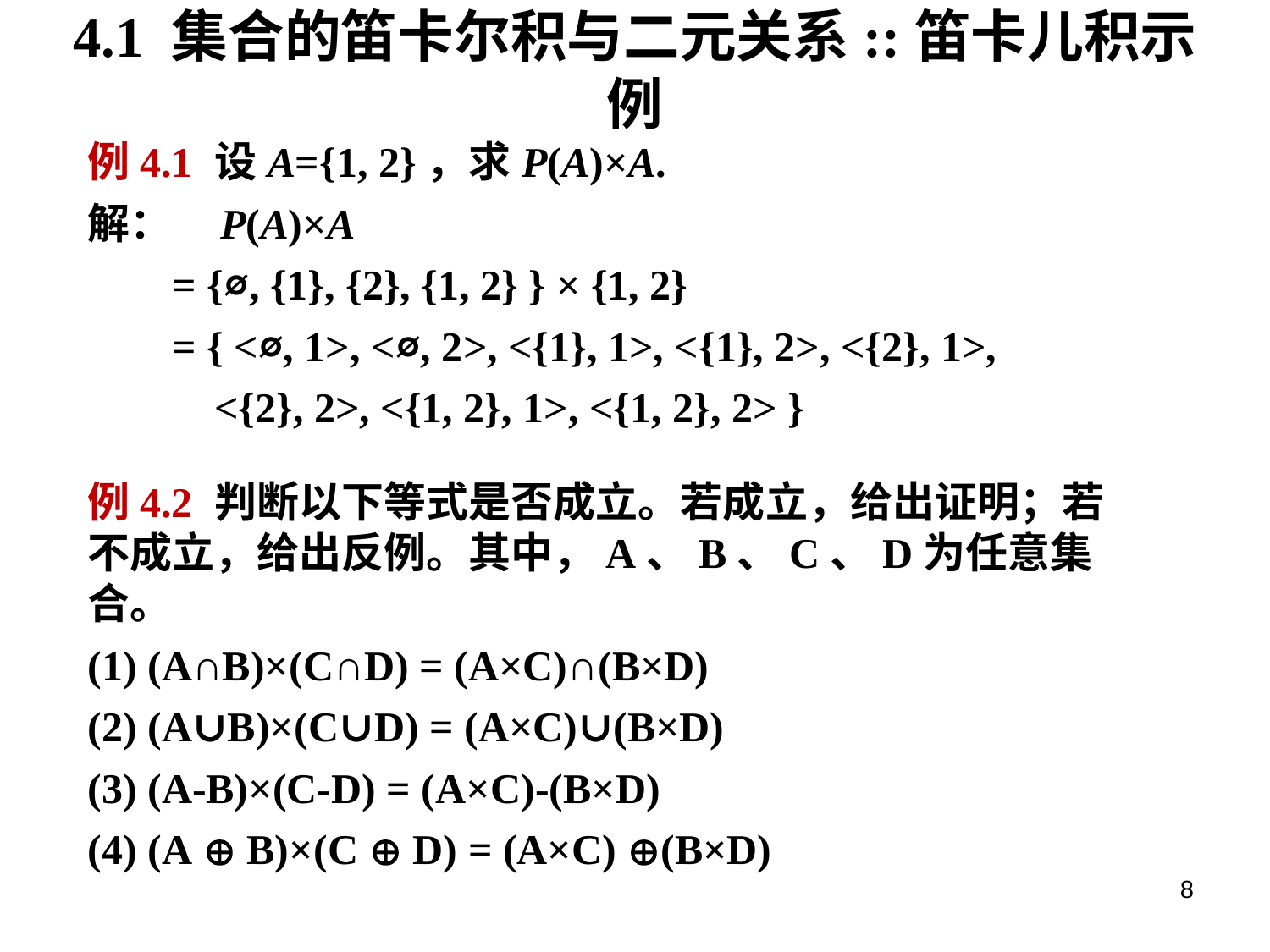

# 4.1 集合的笛卡尔积与二元关系::笛卡儿积示例
例4.1 设A={1, 2}，求P(A)×A.
解：    P(A)×A
        = {∅, {1}, {2}, {1, 2} } × {1, 2}
        = { <∅, 1>, <∅, 2>, <{1}, 1>, <{1}, 2>, <{2}, 1>,
            <{2}, 2>, <{1, 2}, 1>, <{1, 2}, 2> }

例4.2 判断以下等式是否成立。若成立，给出证明；若不成立，给出反例。其中，A、B、C、D为任意集合。
(1) (A∩B)×(C∩D) = (A×C)∩(B×D)
(2) (A∪B)×(C∪D) = (A×C)∪(B×D)
(3) (A-B)×(C-D) = (A×C)-(B×D)
(4) (A ⊕ B)×(C ⊕ D) = (A×C) ⊕(B×D)
8